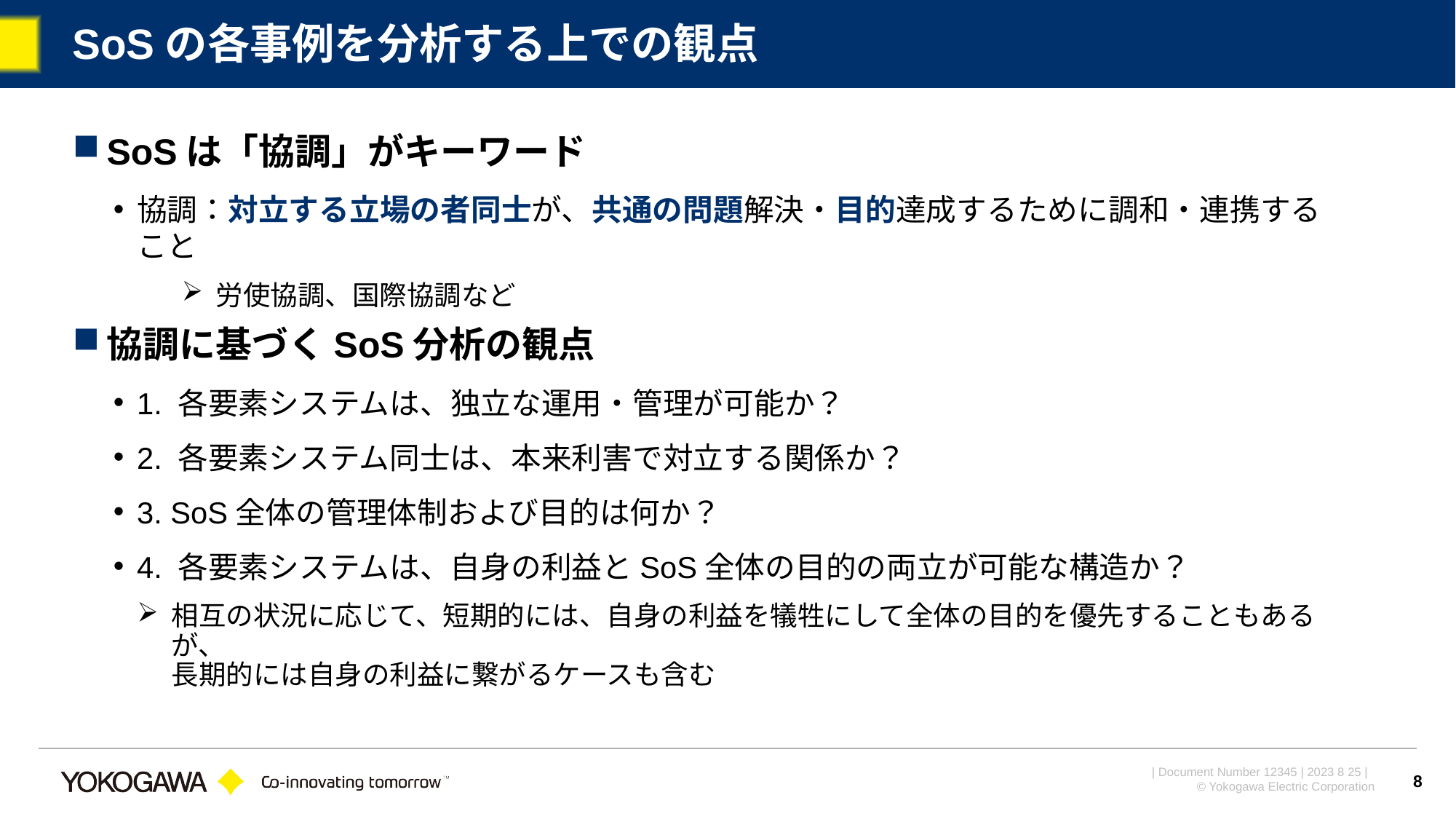

# SoSの各事例を分析する上での観点
SoSは「協調」がキーワード
協調：対立する立場の者同士が、共通の問題解決・目的達成するために調和・連携すること
労使協調、国際協調など
協調に基づくSoS分析の観点
1. 各要素システムは、独立な運用・管理が可能か？
2. 各要素システム同士は、本来利害で対立する関係か？
3. SoS全体の管理体制および目的は何か？
4. 各要素システムは、自身の利益とSoS全体の目的の両立が可能な構造か？
相互の状況に応じて、短期的には、自身の利益を犠牲にして全体の目的を優先することもあるが、
長期的には自身の利益に繋がるケースも含む
8